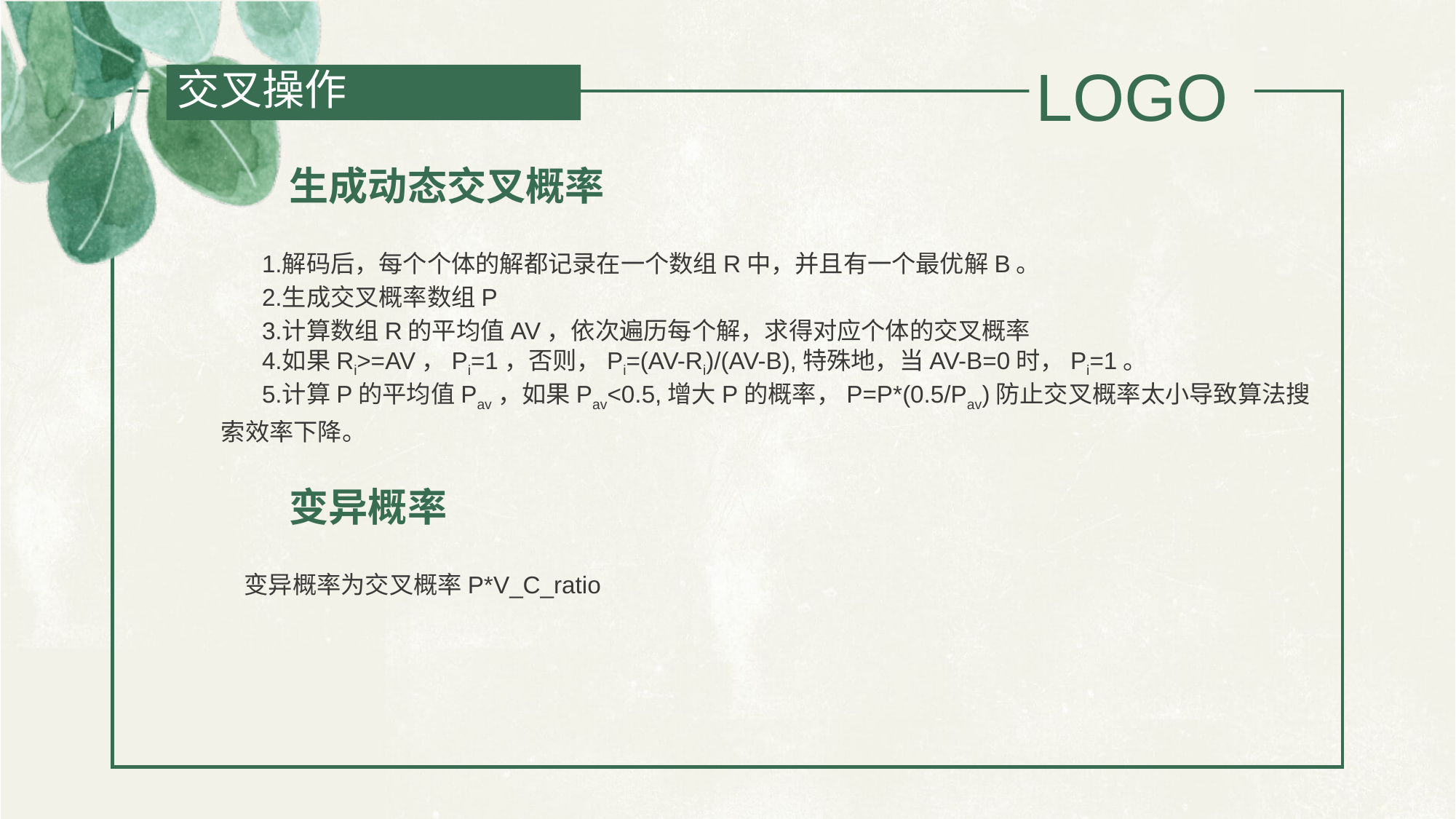

交叉操作
生成动态交叉概率
解码后，每个个体的解都记录在一个数组R中，并且有一个最优解B。
生成交叉概率数组P
计算数组R的平均值AV，依次遍历每个解，求得对应个体的交叉概率
如果Ri>=AV，Pi=1，否则，Pi=(AV-Ri)/(AV-B),特殊地，当AV-B=0时，Pi=1。
计算P的平均值Pav，如果Pav<0.5,增大P的概率，P=P*(0.5/Pav)防止交叉概率太小导致算法搜索效率下降。
变异概率
变异概率为交叉概率P*V_C_ratio